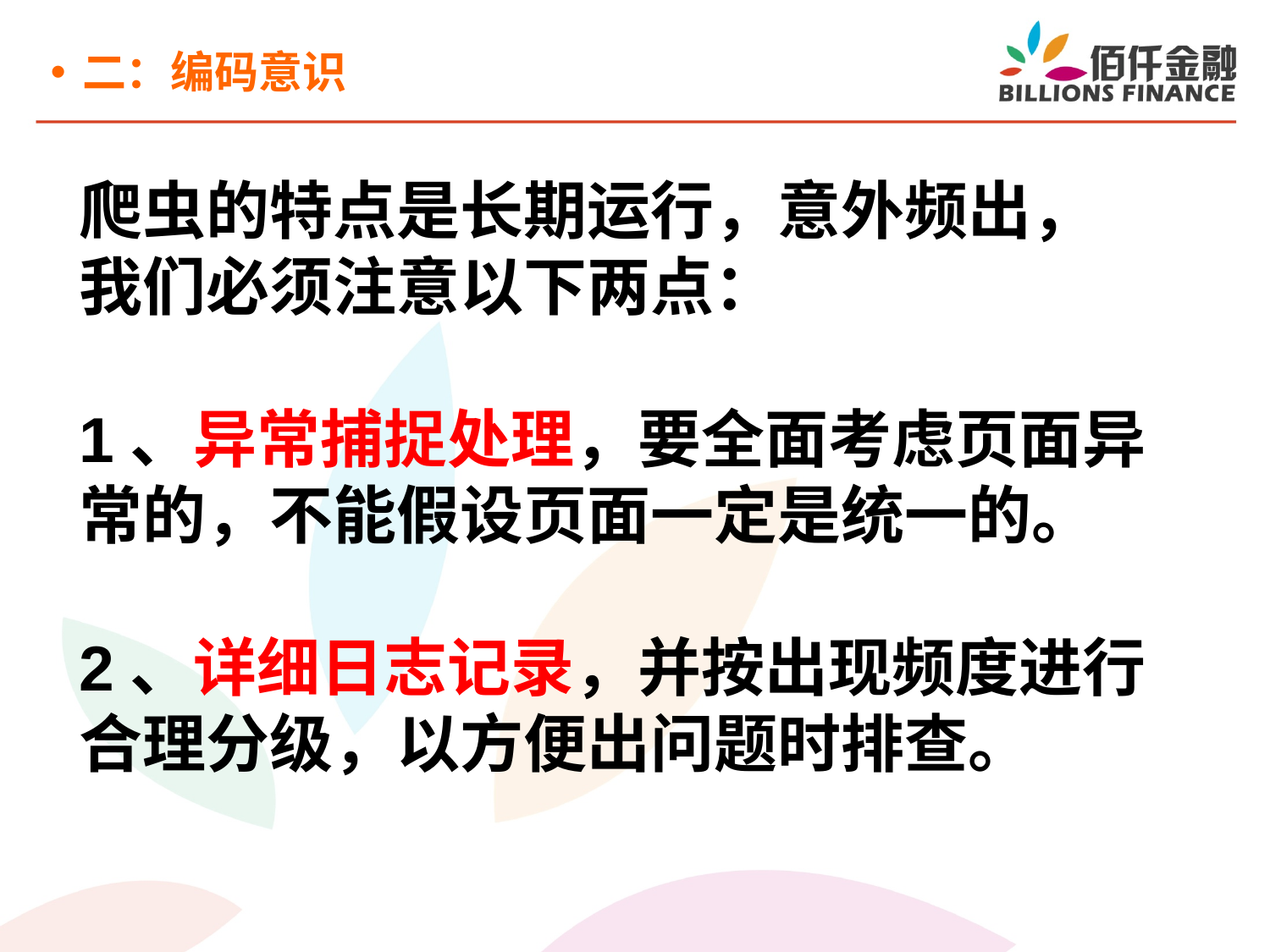

二：编码意识
爬虫的特点是长期运行，意外频出，我们必须注意以下两点：

1、异常捕捉处理，要全面考虑页面异常的，不能假设页面一定是统一的。

2、详细日志记录，并按出现频度进行合理分级，以方便出问题时排查。